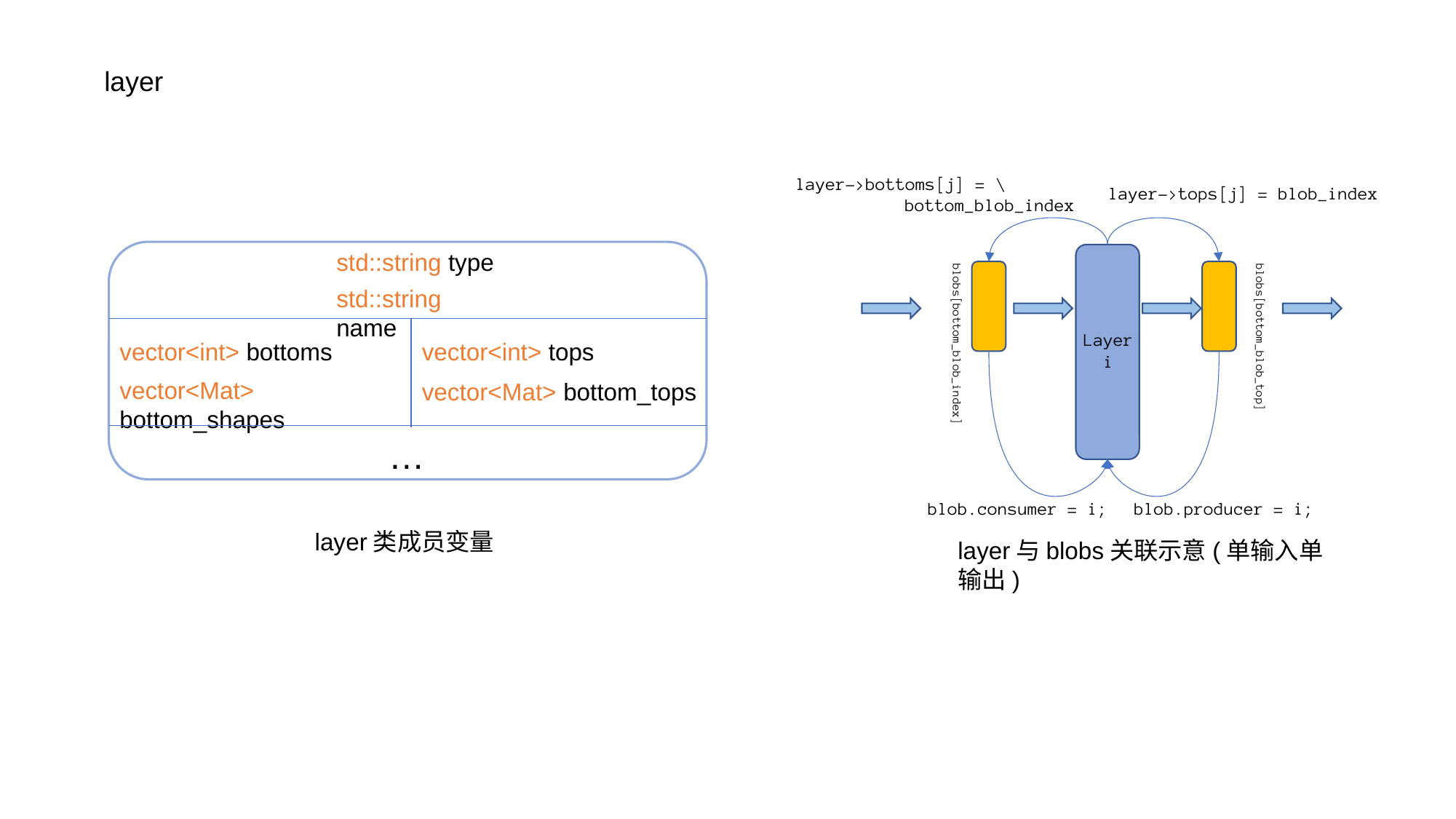

layer
layer->bottoms[j] = \
	bottom_blob_index
layer->tops[j] = blob_index
std::string type

std::string name

Layer
i
vector<int> bottoms
vector<int> tops
vector<Mat> bottom_shapes
vector<Mat> bottom_tops
blobs[bottom_blob_index]
blobs[bottom_blob_top]
…
 blob.consumer = i;
 blob.producer = i;
layer类成员变量
layer与blobs关联示意(单输入单输出)